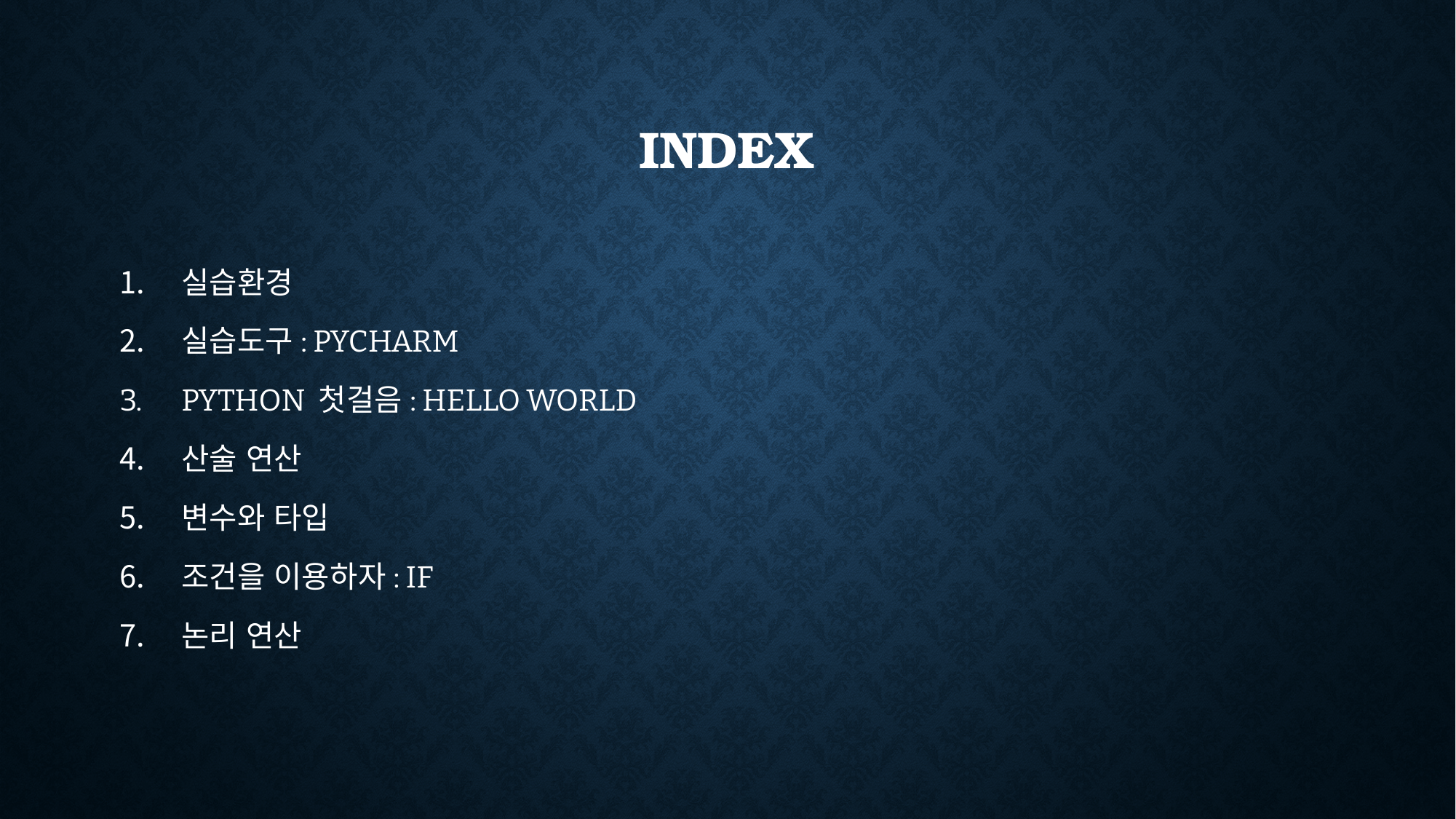

# Index
실습환경
실습도구: PYCHARM
PYTHON 첫걸음: HELLO WORLD
산술 연산
변수와 타입
조건을 이용하자: IF
논리 연산